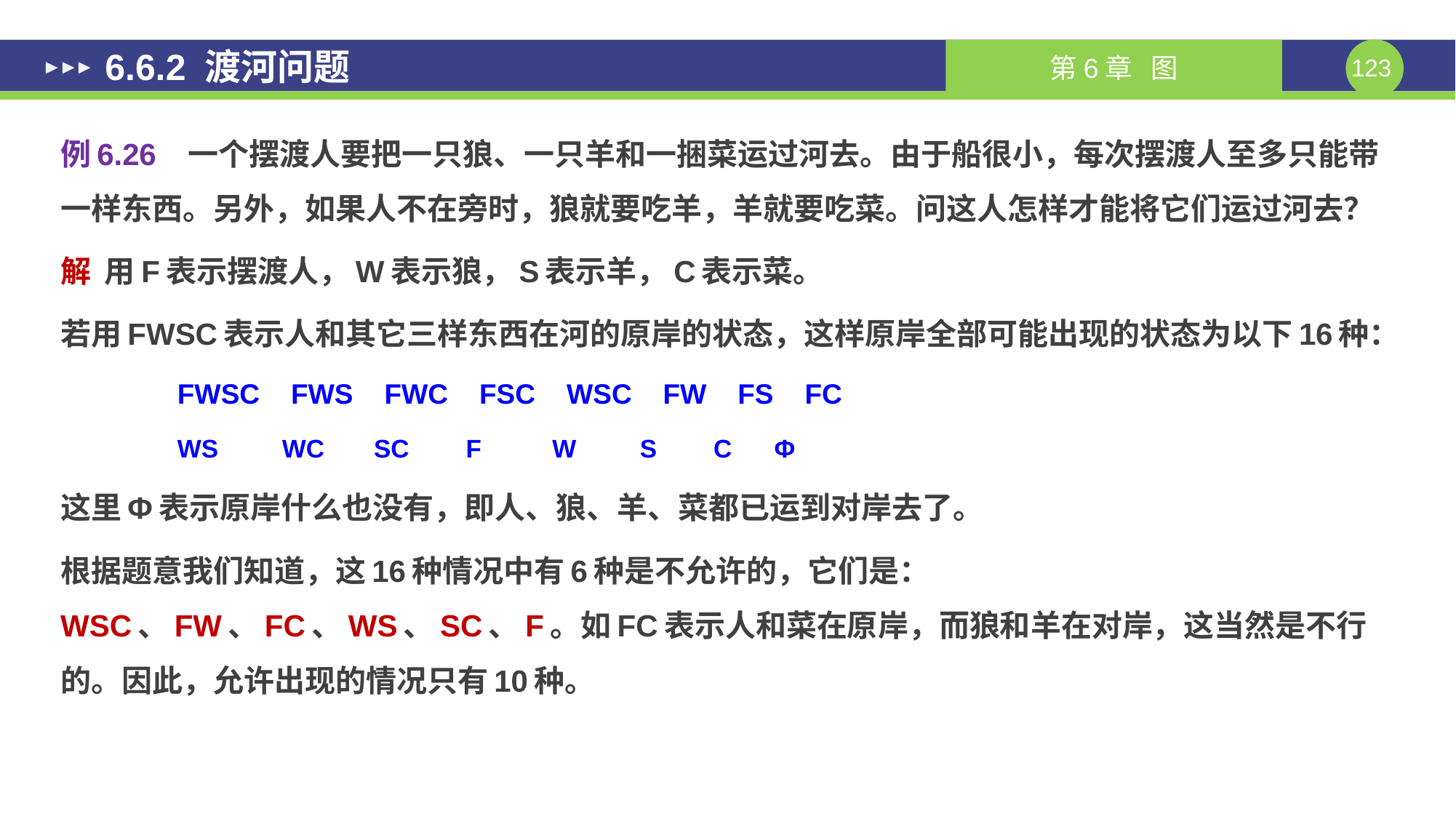

6.6.2 渡河问题
例6.26   一个摆渡人要把一只狼、一只羊和一捆菜运过河去。由于船很小，每次摆渡人至多只能带一样东西。另外，如果人不在旁时，狼就要吃羊，羊就要吃菜。问这人怎样才能将它们运过河去？
解  用F表示摆渡人，W表示狼，S表示羊，C表示菜。
若用FWSC表示人和其它三样东西在河的原岸的状态，这样原岸全部可能出现的状态为以下16种：
FWSC    FWS    FWC    FSC    WSC    FW    FS    FC
WS         WC       SC        F          W         S        C      Φ
这里Φ表示原岸什么也没有，即人、狼、羊、菜都已运到对岸去了。
根据题意我们知道，这16种情况中有6种是不允许的，它们是：WSC、FW、FC、WS、SC、F。如FC表示人和菜在原岸，而狼和羊在对岸，这当然是不行的。因此，允许出现的情况只有10种。